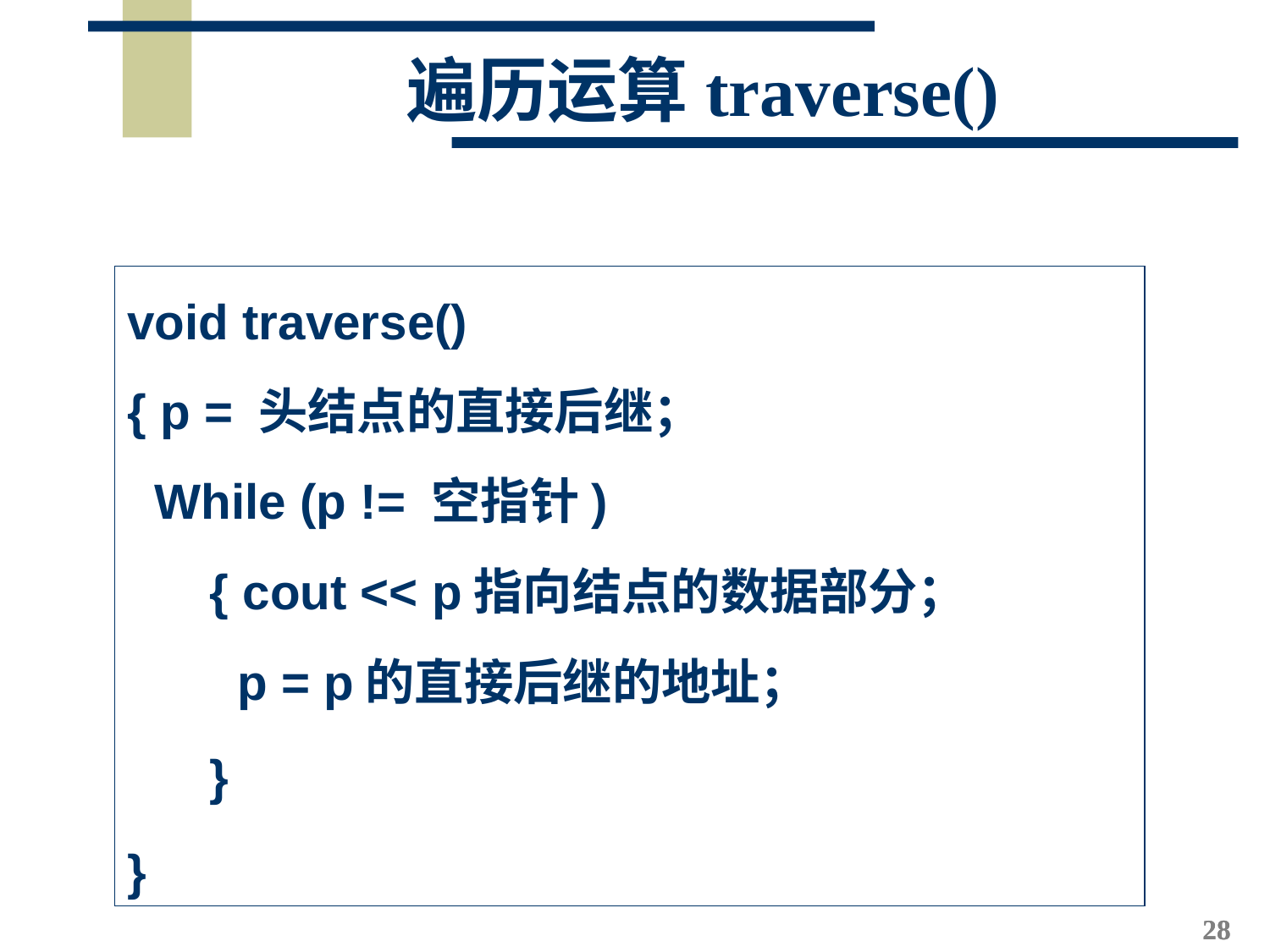

# 遍历运算traverse()
void traverse()
{ p = 头结点的直接后继；
  While (p != 空指针)
      { cout << p指向结点的数据部分；
        p = p的直接后继的地址；
      }
}